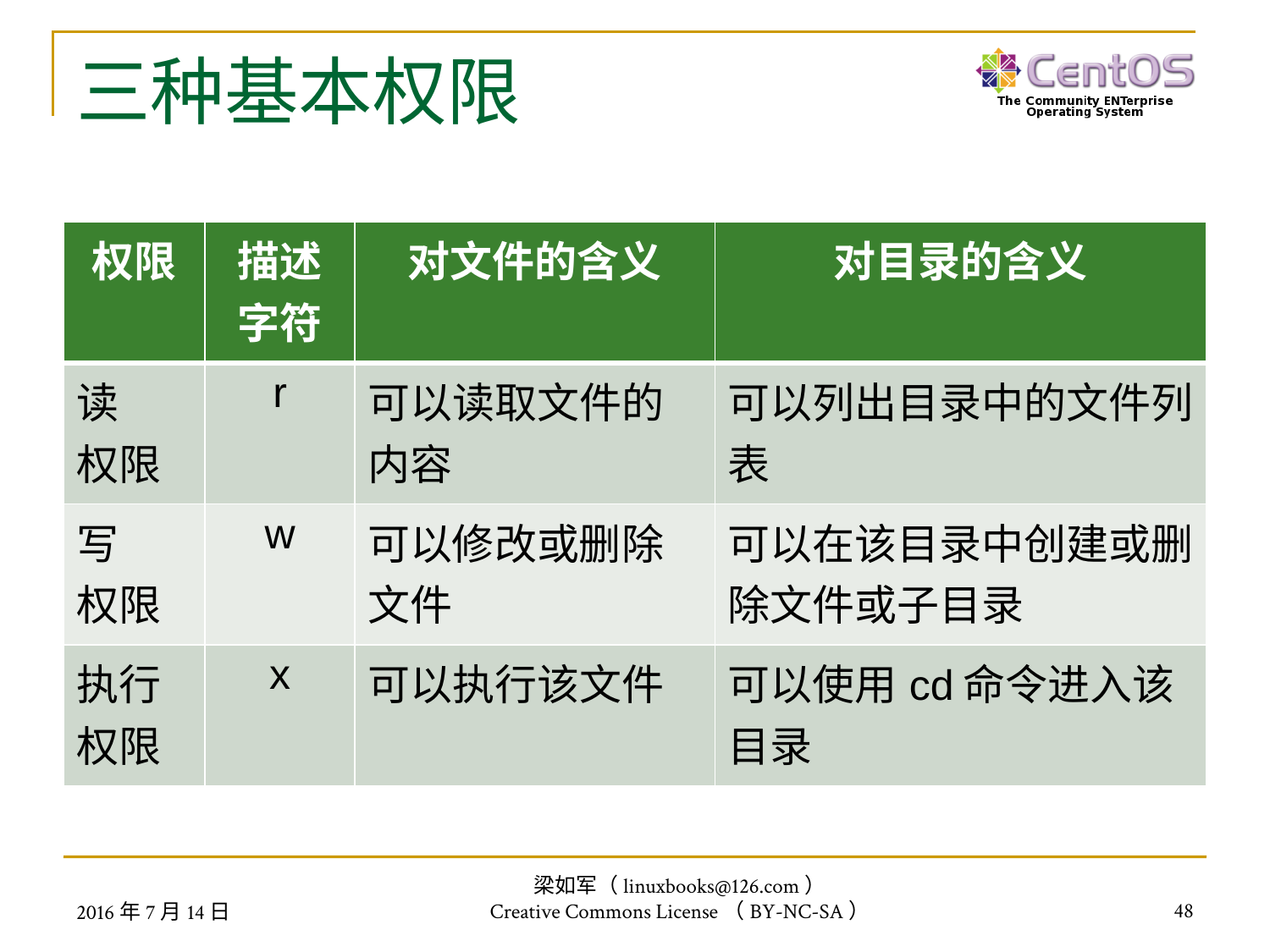

# 三种基本权限
| 权限 | 描述字符 | 对文件的含义 | 对目录的含义 |
| --- | --- | --- | --- |
| 读 权限 | r | 可以读取文件的内容 | 可以列出目录中的文件列表 |
| 写 权限 | w | 可以修改或删除文件 | 可以在该目录中创建或删除文件或子目录 |
| 执行权限 | x | 可以执行该文件 | 可以使用cd命令进入该目录 |
梁如军（linuxbooks@126.com）
Creative Commons License（BY-NC-SA）
2016年7月14日
48